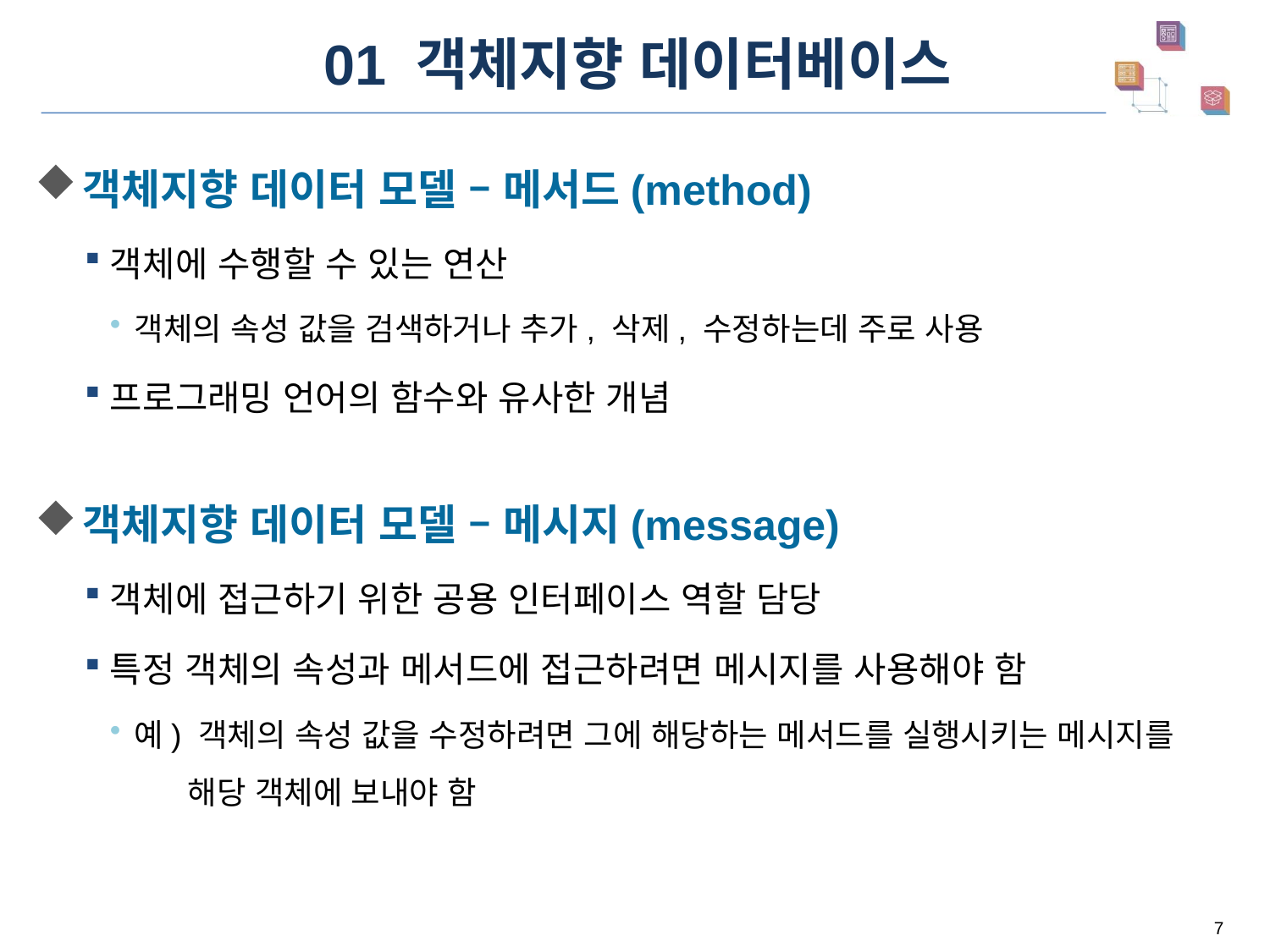

# 01 객체지향 데이터베이스
객체지향 데이터 모델 – 메서드(method)
객체에 수행할 수 있는 연산
객체의 속성 값을 검색하거나 추가, 삭제, 수정하는데 주로 사용
프로그래밍 언어의 함수와 유사한 개념

객체지향 데이터 모델 – 메시지(message)
객체에 접근하기 위한 공용 인터페이스 역할 담당
특정 객체의 속성과 메서드에 접근하려면 메시지를 사용해야 함
예) 객체의 속성 값을 수정하려면 그에 해당하는 메서드를 실행시키는 메시지를
      해당 객체에 보내야 함